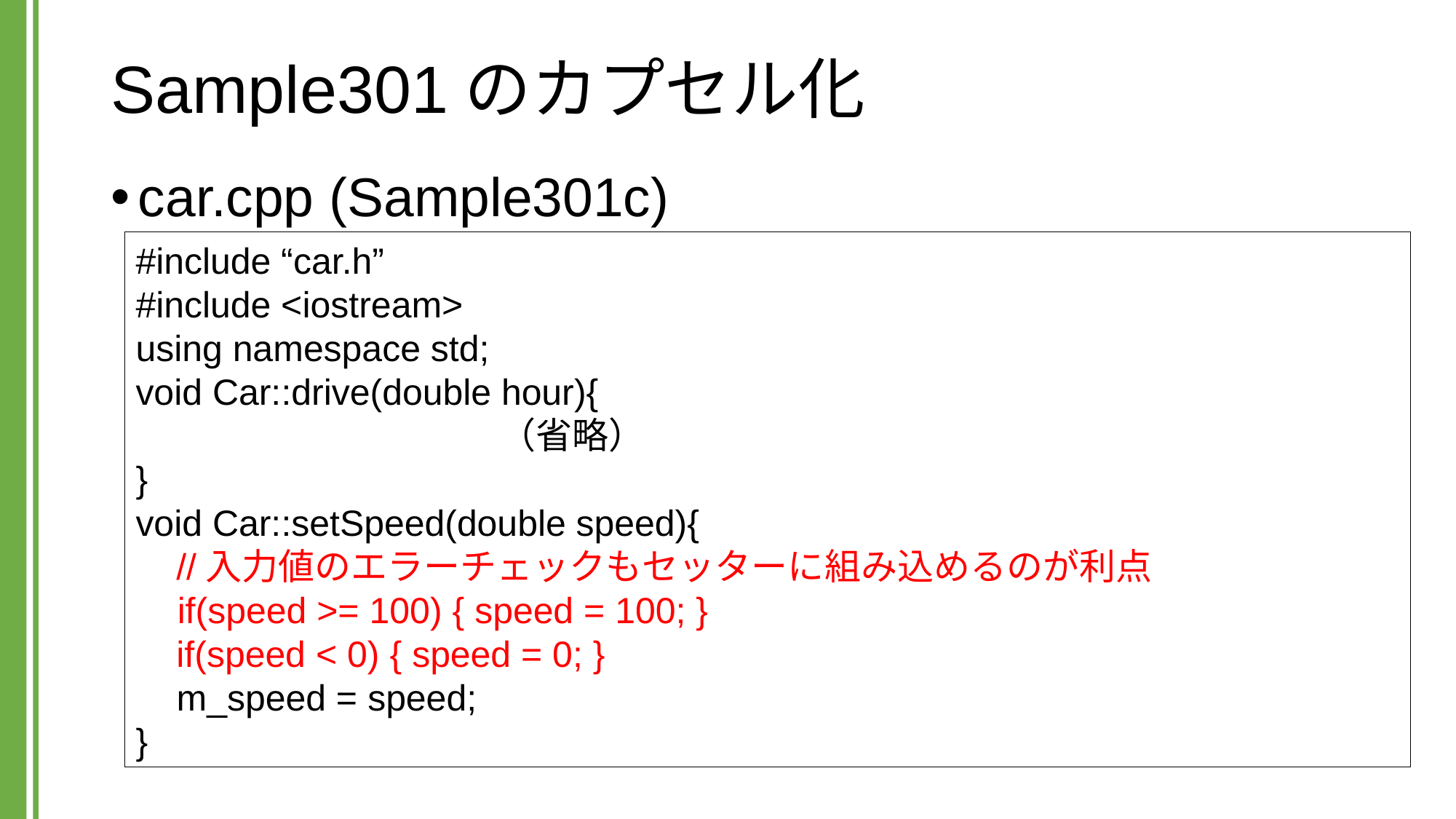

# Sample301のカプセル化
car.cpp (Sample301c)

#include “car.h”
#include <iostream>
using namespace std;
void Car::drive(double hour){
	　　　　　　　（省略）
}
void Car::setSpeed(double speed){
    //入力値のエラーチェックもセッターに組み込めるのが利点
    if(speed >= 100) { speed = 100; }
    if(speed < 0) { speed = 0; }
    m_speed = speed;
}